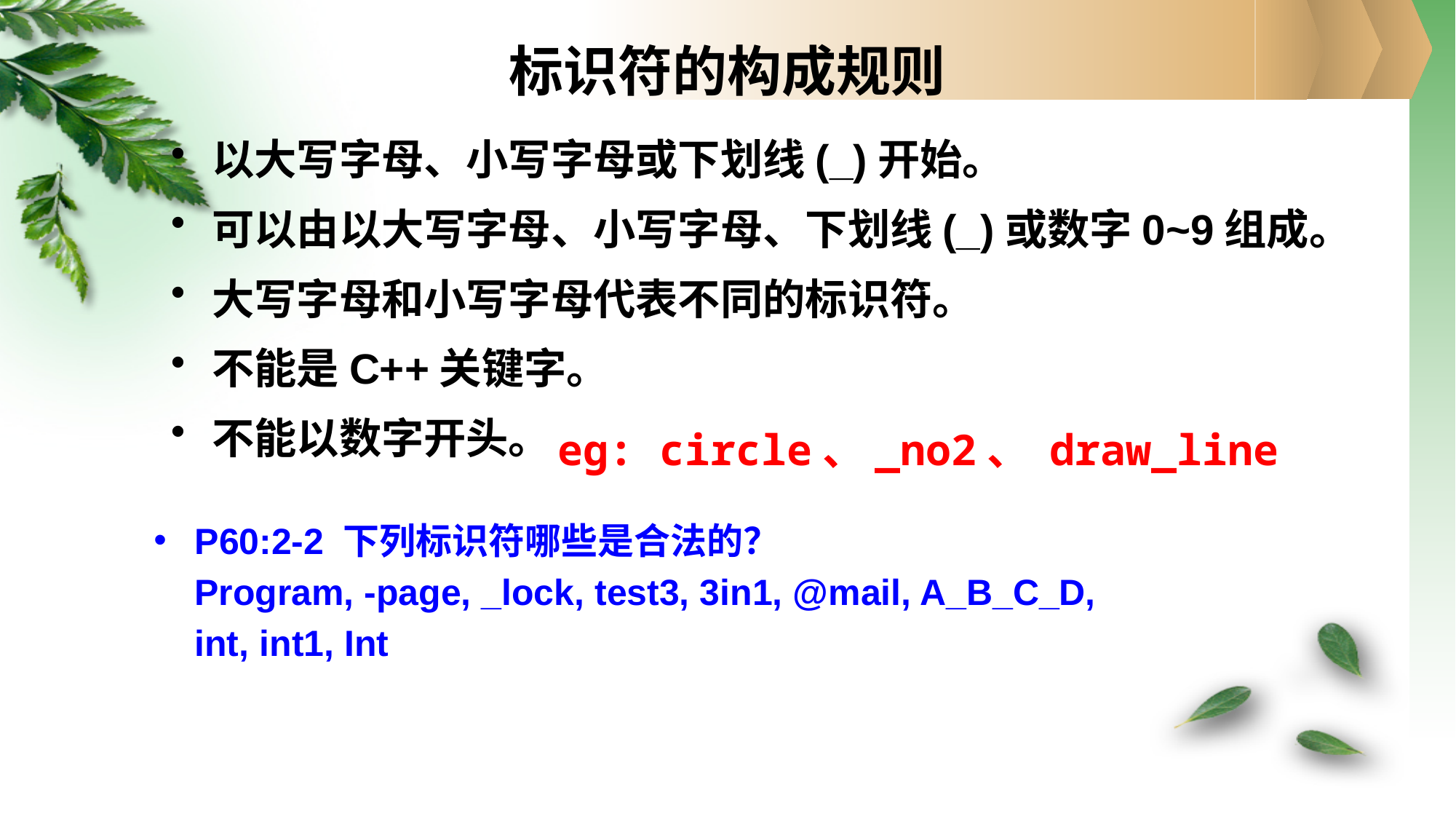

# 标识符的构成规则
以大写字母、小写字母或下划线(_)开始。
可以由以大写字母、小写字母、下划线(_)或数字0~9组成。
大写字母和小写字母代表不同的标识符。
不能是C++关键字。
不能以数字开头。
eg: circle、_no2、 draw_line
P60:2-2 下列标识符哪些是合法的？
    Program, -page, _lock, test3, 3in1, @mail, A_B_C_D,
    int, int1, Int